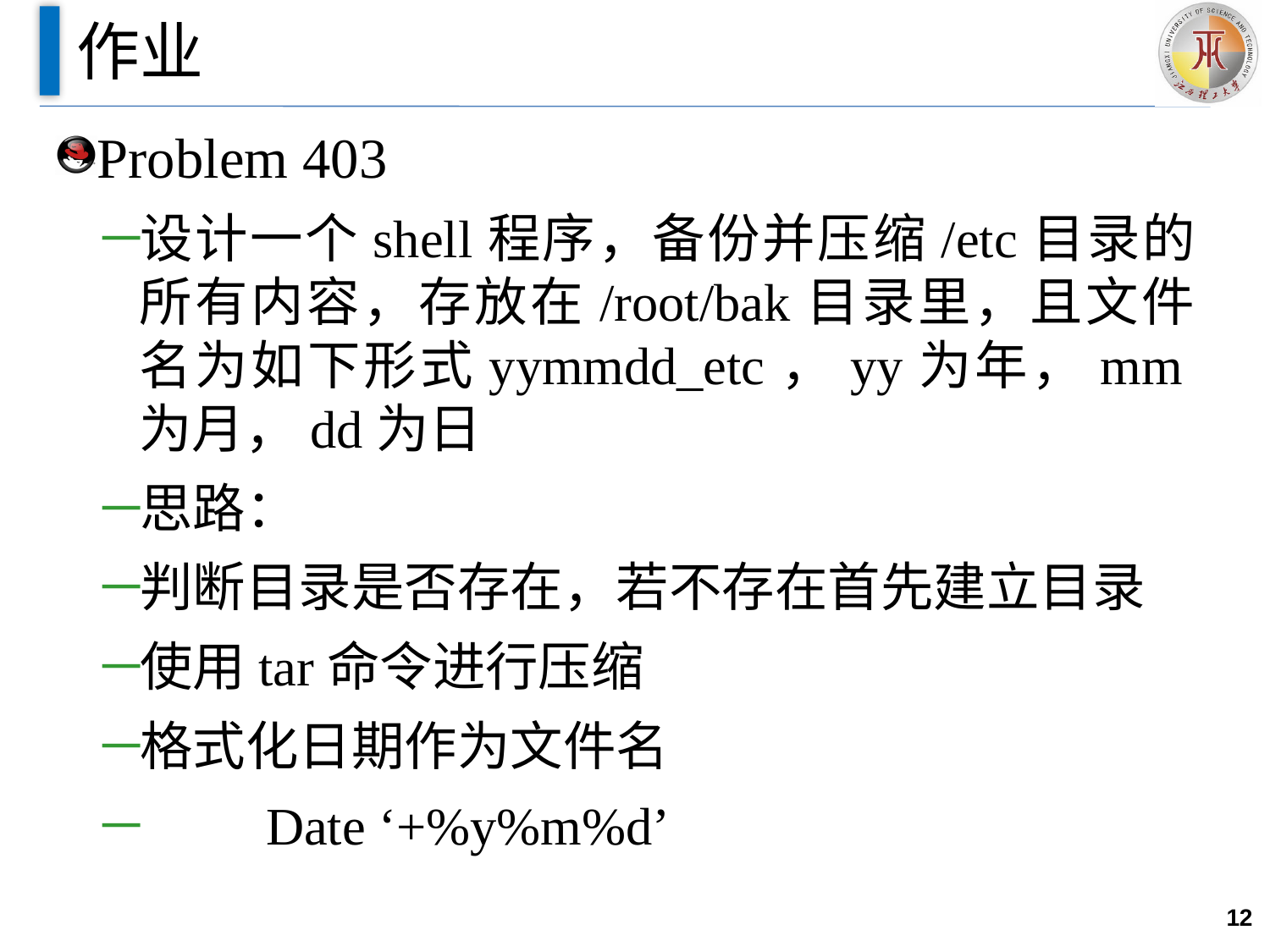

# 作业
Problem 403
设计一个shell程序，备份并压缩/etc目录的所有内容，存放在/root/bak目录里，且文件名为如下形式yymmdd_etc，yy为年，mm为月，dd为日
思路：
判断目录是否存在，若不存在首先建立目录
使用tar命令进行压缩
格式化日期作为文件名
	Date ‘+%y%m%d’

12